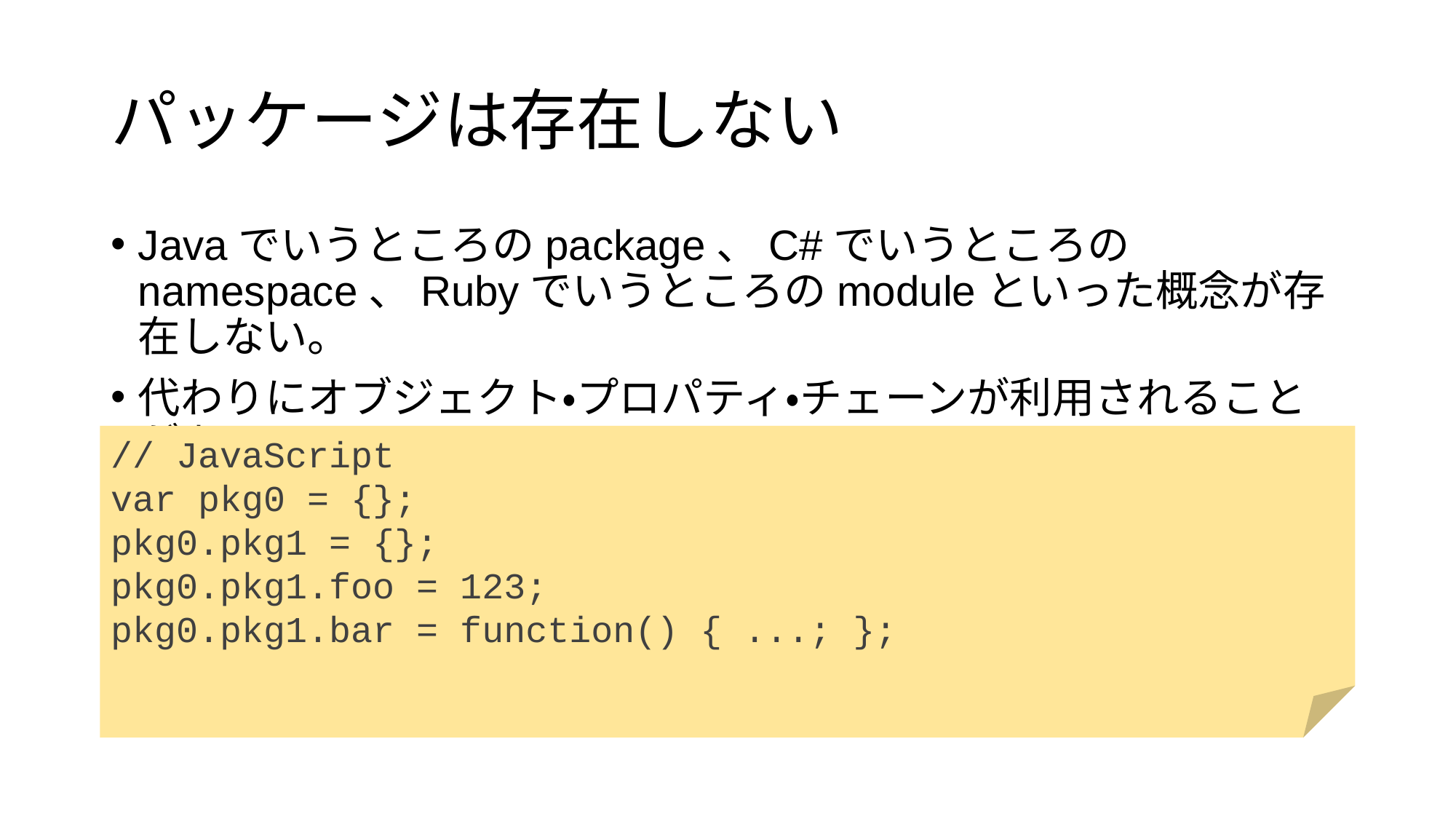

# パッケージは存在しない
Javaでいうところのpackage、C#でいうところのnamespace、Rubyでいうところのmoduleといった概念が存在しない。
代わりにオブジェクト・プロパティ・チェーンが利用されることがある。
// JavaScript
var pkg0 = {};
pkg0.pkg1 = {};
pkg0.pkg1.foo = 123;
pkg0.pkg1.bar = function() { ...; };